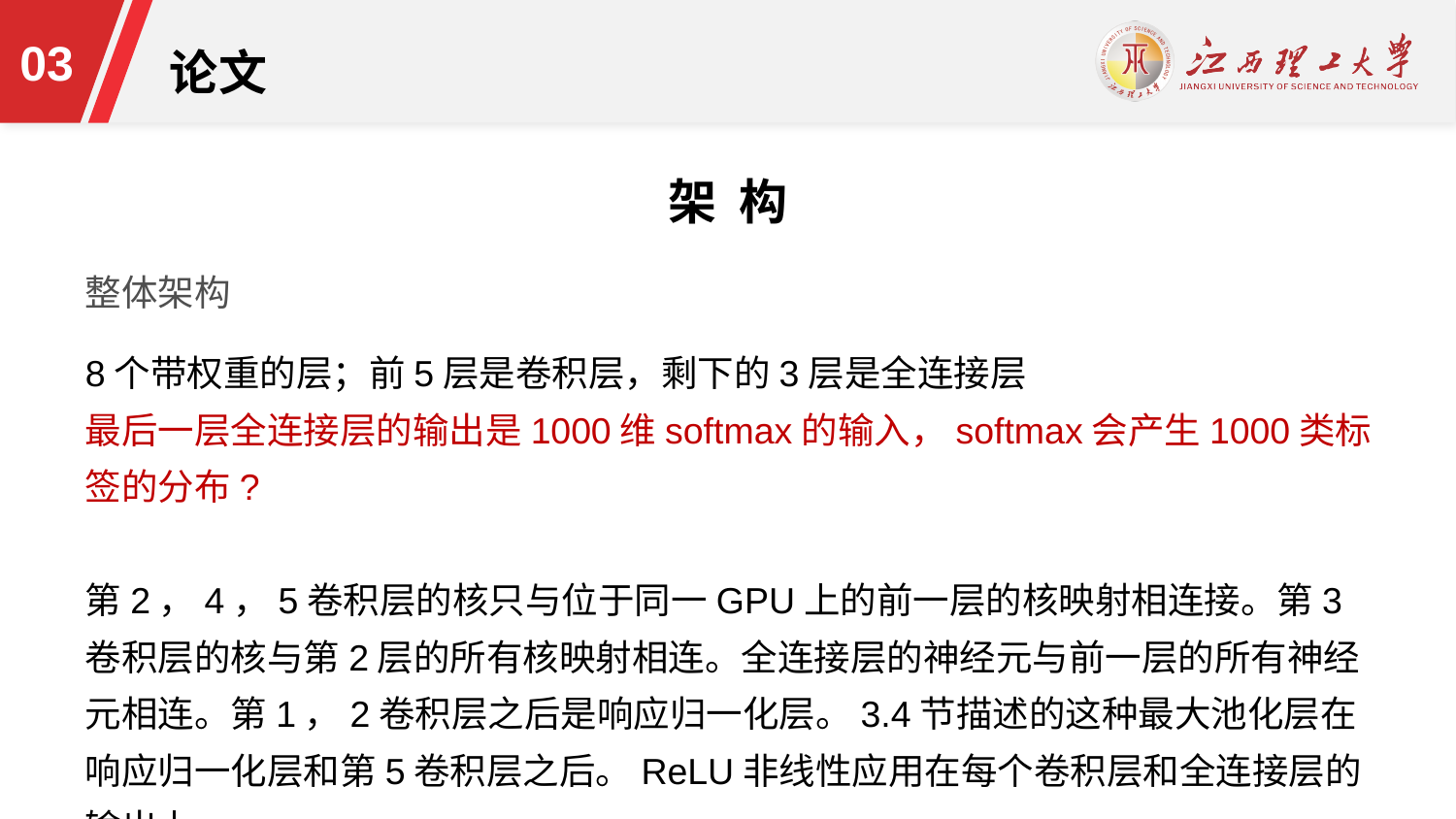

架  构
整体架构
8个带权重的层；前5层是卷积层，剩下的3层是全连接层
最后一层全连接层的输出是1000维softmax的输入，softmax会产生1000类标签的分布?

第2，4，5卷积层的核只与位于同一GPU上的前一层的核映射相连接。第3卷积层的核与第2层的所有核映射相连。全连接层的神经元与前一层的所有神经元相连。第1，2卷积层之后是响应归一化层。3.4节描述的这种最大池化层在响应归一化层和第5卷积层之后。ReLU非线性应用在每个卷积层和全连接层的输出上。